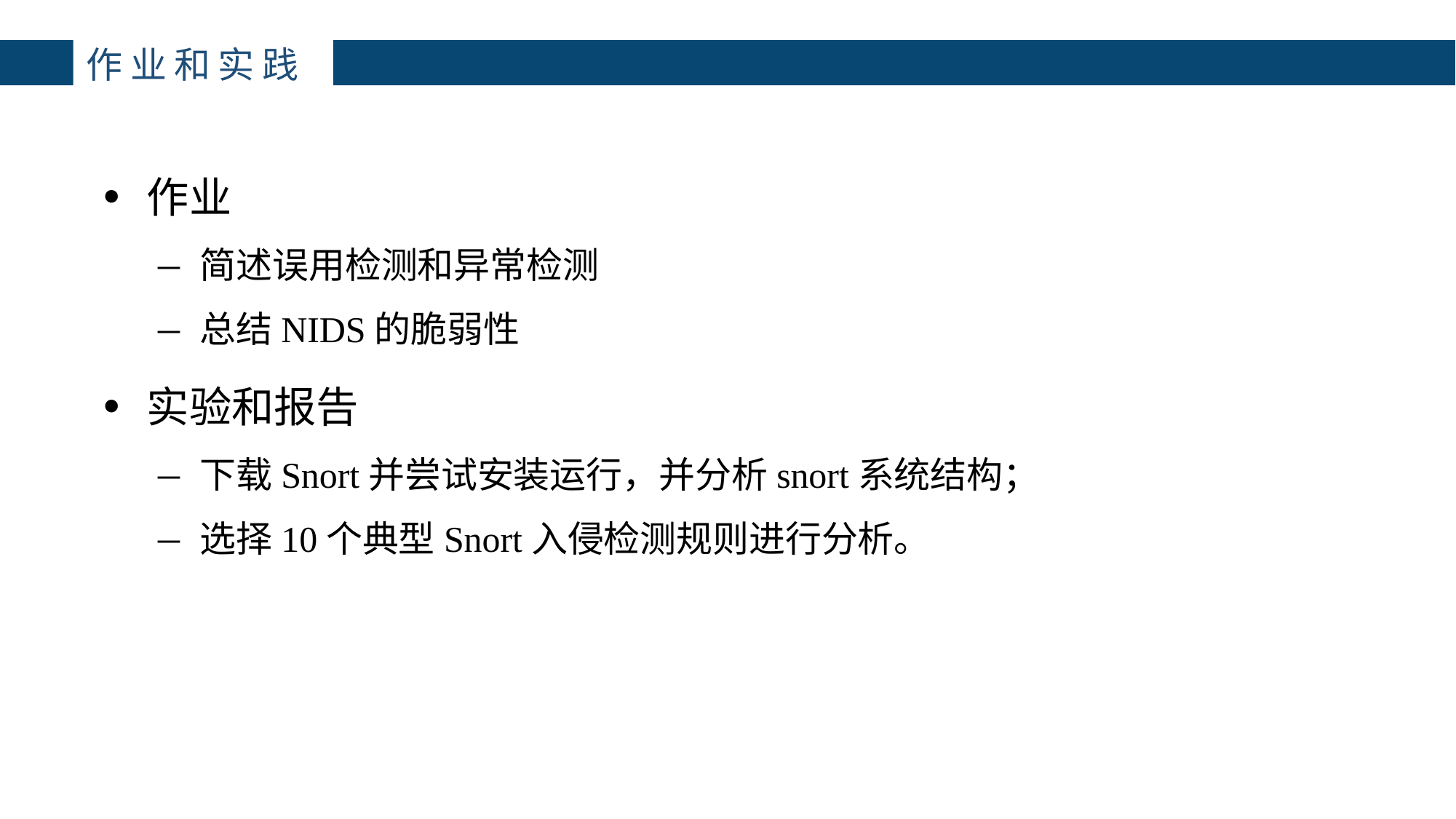

# 作业和实践
作业
简述误用检测和异常检测
总结NIDS的脆弱性
实验和报告
下载Snort并尝试安装运行，并分析snort系统结构；
选择10个典型Snort入侵检测规则进行分析。